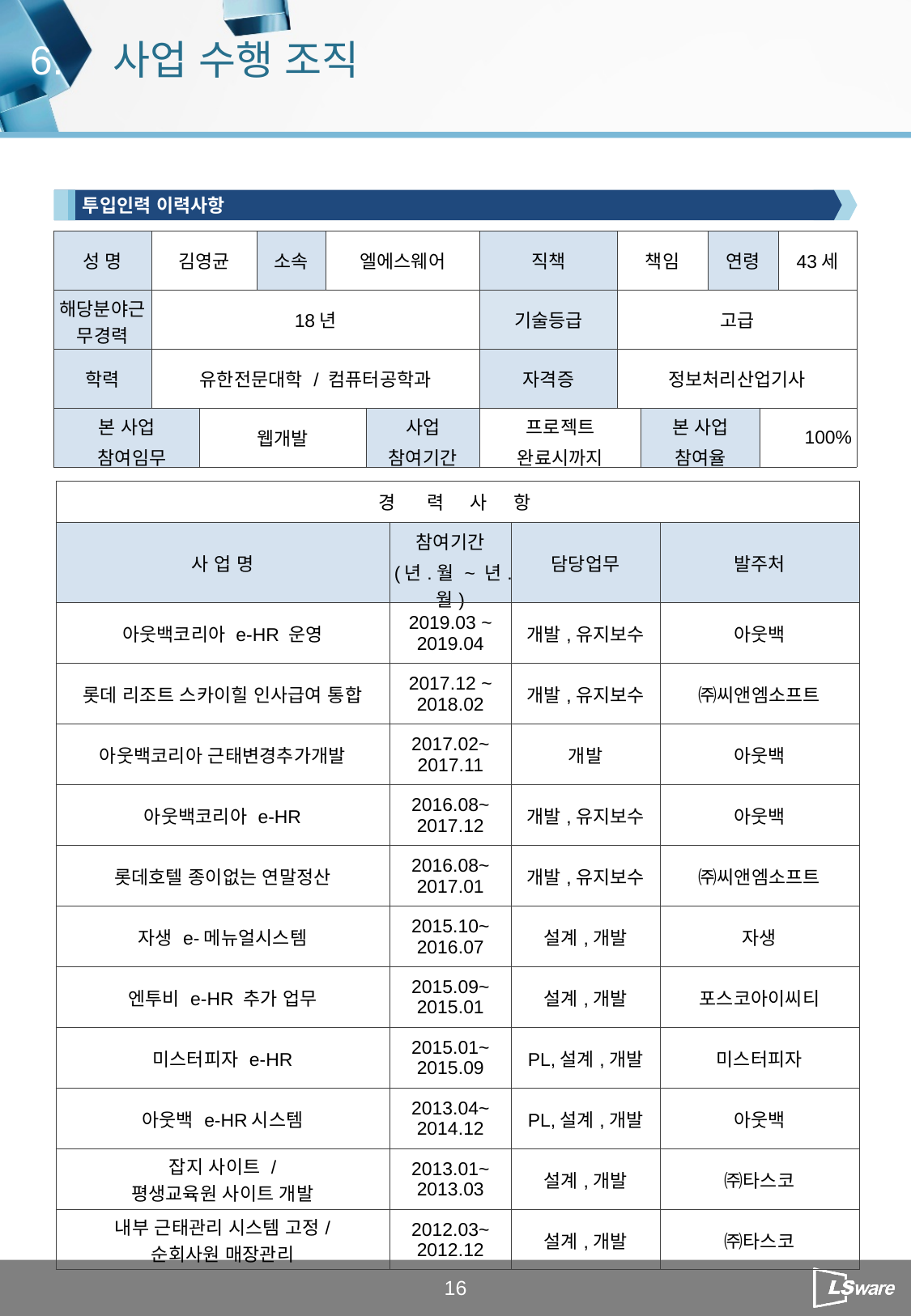

6.
사업 수행 조직

투입인력 이력사항
| 성 명 | 김영균 |  | 소속 | 엘에스웨어 |  | 직책 | 책임 |  | 연령 |  | 43세 |
| --- | --- | --- | --- | --- | --- | --- | --- | --- | --- | --- | --- |
| 해당분야근무경력 | 18년 |  |  |  |  | 기술등급 | 고급 |  |  |  |  |
| 학력 | 유한전문대학 / 컴퓨터공학과 |  |  |  |  | 자격증 | 정보처리산업기사 |  |  |  |  |
| 본 사업 참여임무 |  | 웹개발 |  |  | 사업 참여기간 | 프로젝트 완료시까지 |  | 본 사업 참여율 |  | 100% |  |
| 경 력 사 항 |  |  |  |
| --- | --- | --- | --- |
| 사 업 명 | 참여기간 (년.월 ~ 년.월) | 담당업무 | 발주처 |
| 아웃백코리아 e-HR 운영 | 2019.03 ~ 2019.04 | 개발,유지보수 | 아웃백 |
| 롯데 리조트 스카이힐 인사급여 통합 | 2017.12 ~ 2018.02 | 개발,유지보수 | ㈜씨앤엠소프트 |
| 아웃백코리아 근태변경추가개발 | 2017.02~ 2017.11 | 개발 | 아웃백 |
| 아웃백코리아 e-HR | 2016.08~ 2017.12 | 개발,유지보수 | 아웃백 |
| 롯데호텔 종이없는 연말정산 | 2016.08~ 2017.01 | 개발,유지보수 | ㈜씨앤엠소프트 |
| 자생 e-메뉴얼시스템 | 2015.10~ 2016.07 | 설계,개발 | 자생 |
| 엔투비 e-HR 추가 업무 | 2015.09~ 2015.01 | 설계,개발 | 포스코아이씨티 |
| 미스터피자 e-HR | 2015.01~ 2015.09 | PL,설계,개발 | 미스터피자 |
| 아웃백 e-HR시스템 | 2013.04~ 2014.12 | PL,설계,개발 | 아웃백 |
| 잡지 사이트 / 평생교육원 사이트 개발 | 2013.01~ 2013.03 | 설계,개발 | ㈜타스코 |
| 내부 근태관리 시스템 고정/ 순회사원 매장관리 | 2012.03~ 2012.12 | 설계,개발 | ㈜타스코 |